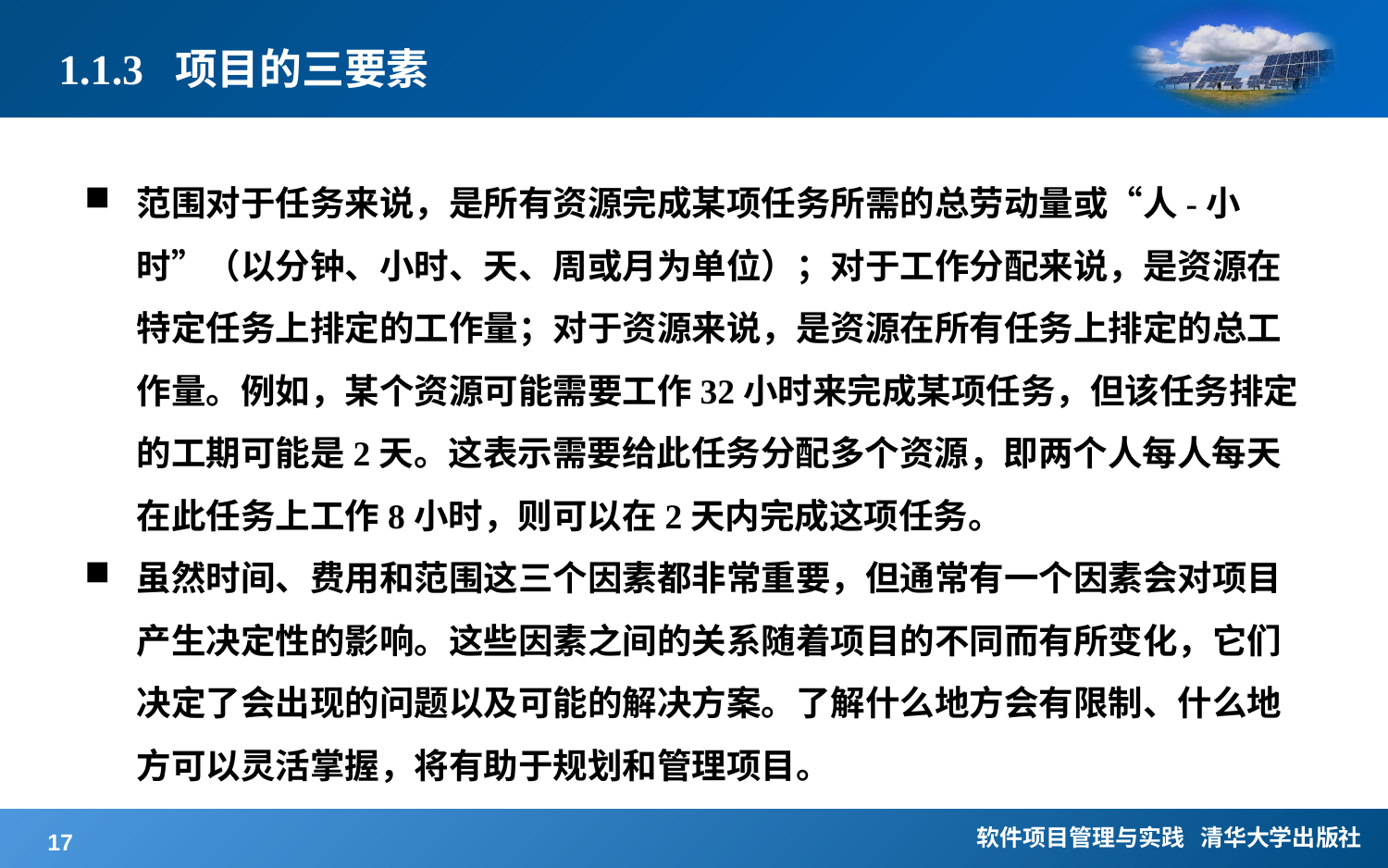

# 1.1.3  项目的三要素
范围对于任务来说，是所有资源完成某项任务所需的总劳动量或“人-小时”（以分钟、小时、天、周或月为单位）；对于工作分配来说，是资源在特定任务上排定的工作量；对于资源来说，是资源在所有任务上排定的总工作量。例如，某个资源可能需要工作32小时来完成某项任务，但该任务排定的工期可能是2天。这表示需要给此任务分配多个资源，即两个人每人每天在此任务上工作8小时，则可以在2天内完成这项任务。
虽然时间、费用和范围这三个因素都非常重要，但通常有一个因素会对项目产生决定性的影响。这些因素之间的关系随着项目的不同而有所变化，它们决定了会出现的问题以及可能的解决方案。了解什么地方会有限制、什么地方可以灵活掌握，将有助于规划和管理项目。